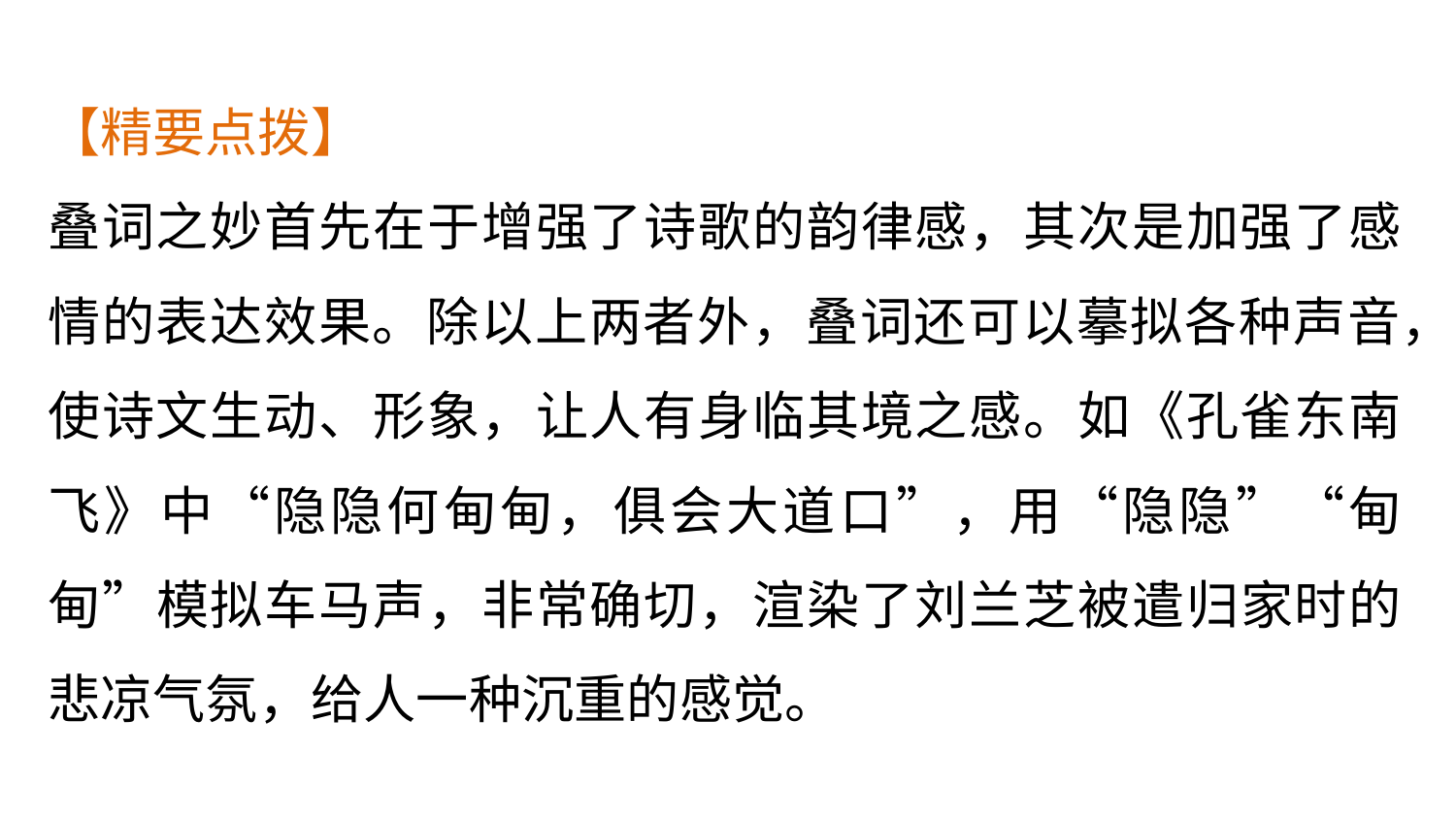

【精要点拨】
叠词之妙首先在于增强了诗歌的韵律感，其次是加强了感情的表达效果。除以上两者外，叠词还可以摹拟各种声音，使诗文生动、形象，让人有身临其境之感。如《孔雀东南飞》中“隐隐何甸甸，俱会大道口”，用“隐隐”“甸甸”模拟车马声，非常确切，渲染了刘兰芝被遣归家时的悲凉气氛，给人一种沉重的感觉。